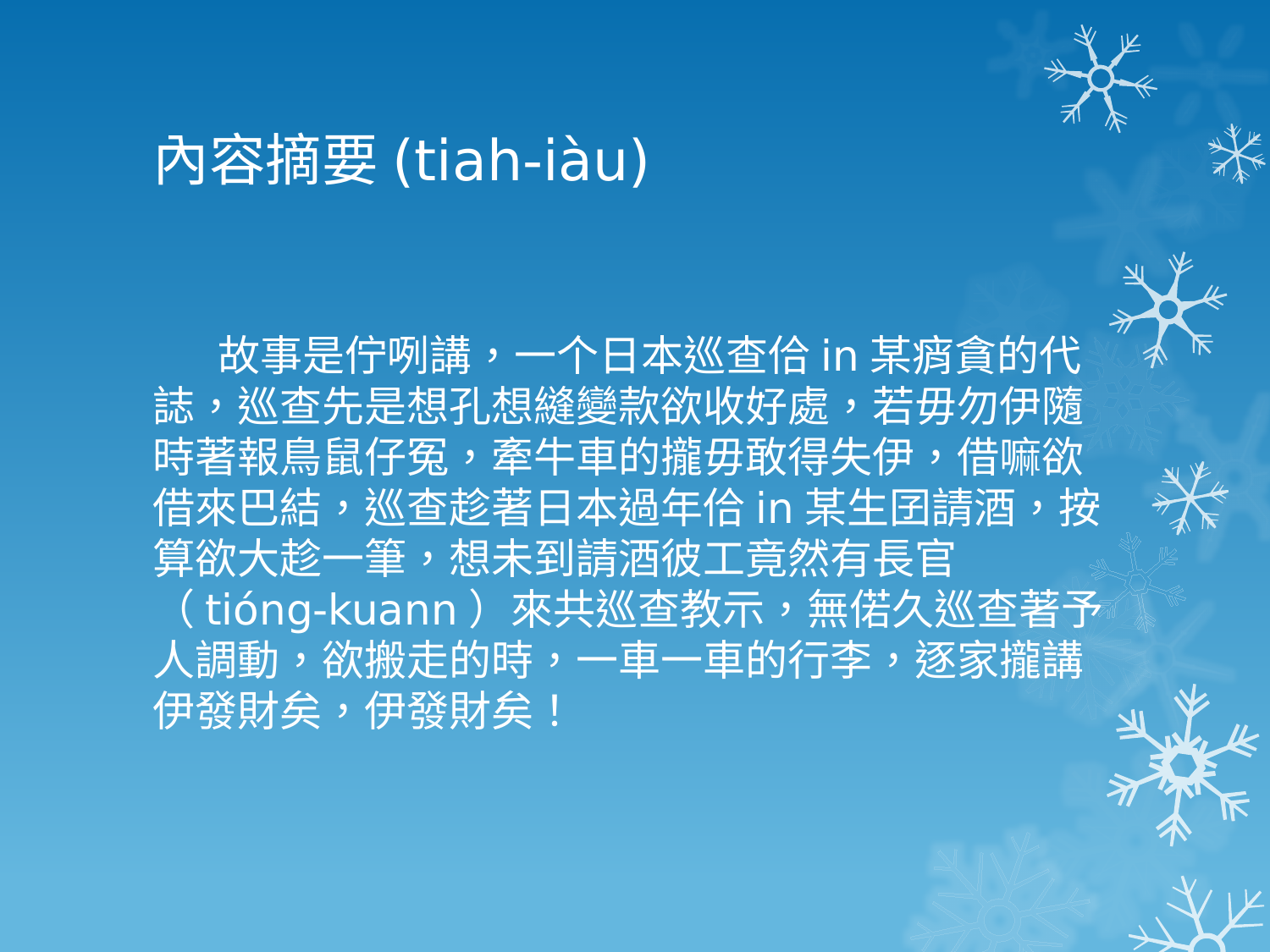

# 內容摘要(tiah-iàu)
        故事是佇咧講，一个日本巡查佮in某痟貪的代誌，巡查先是想孔想縫變款欲收好處，若毋勿伊隨時著報鳥鼠仔冤，牽牛車的攏毋敢得失伊，借嘛欲借來巴結，巡查趁著日本過年佮in某生囝請酒，按算欲大趁一筆，想未到請酒彼工竟然有長官（tióng-kuann）來共巡查教示，無偌久巡查著予人調動，欲搬走的時，一車一車的行李，逐家攏講伊發財矣，伊發財矣！